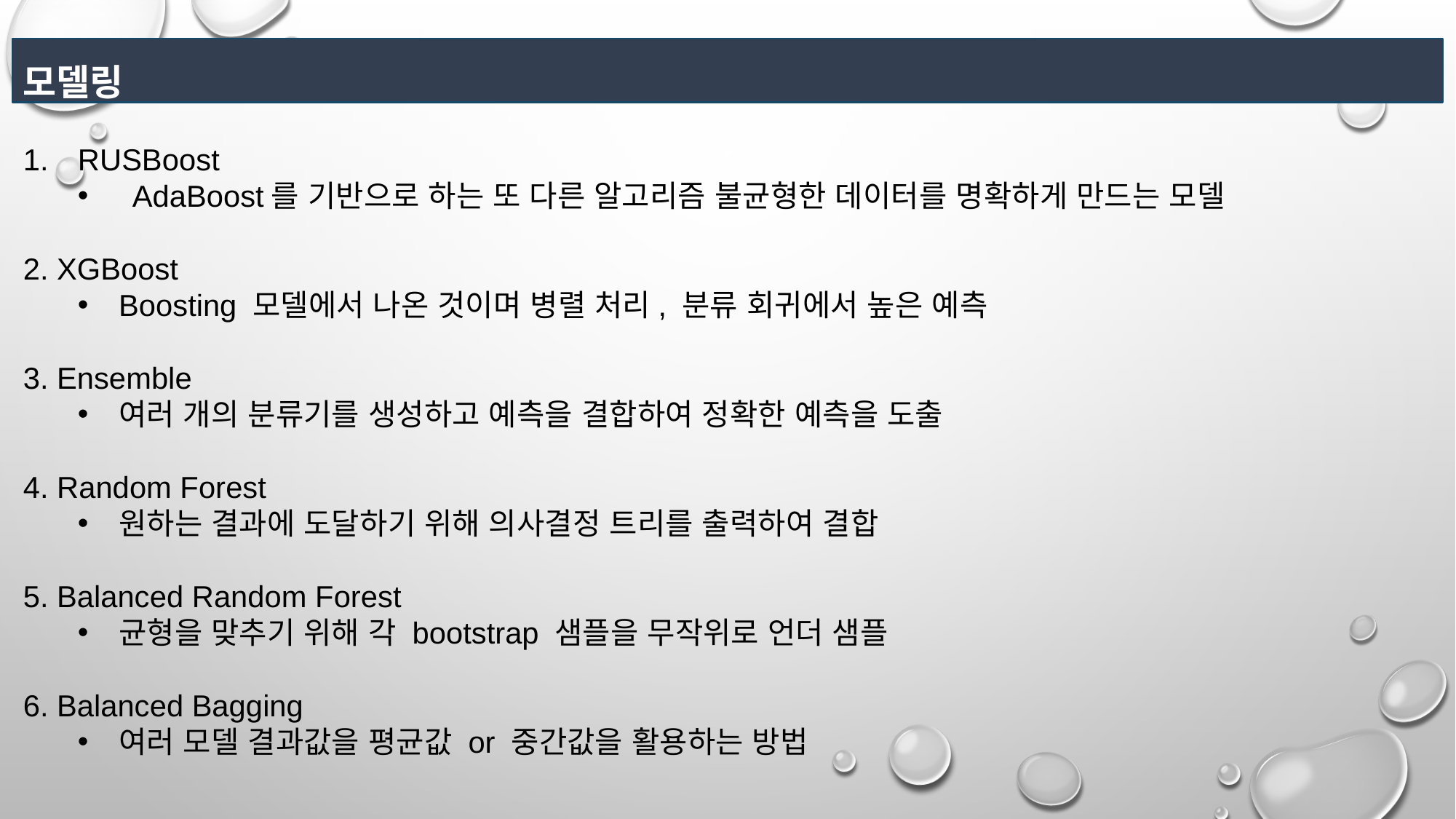

모델링

RUSBoost
AdaBoost를 기반으로 하는 또 다른 알고리즘 불균형한 데이터를 명확하게 만드는 모델

2. XGBoost
Boosting 모델에서 나온 것이며 병렬 처리, 분류 회귀에서 높은 예측

3. Ensemble
여러 개의 분류기를 생성하고 예측을 결합하여 정확한 예측을 도출

4. Random Forest
원하는 결과에 도달하기 위해 의사결정 트리를 출력하여 결합

5. Balanced Random Forest
균형을 맞추기 위해 각 bootstrap 샘플을 무작위로 언더 샘플

6. Balanced Bagging
여러 모델 결과값을 평균값 or 중간값을 활용하는 방법